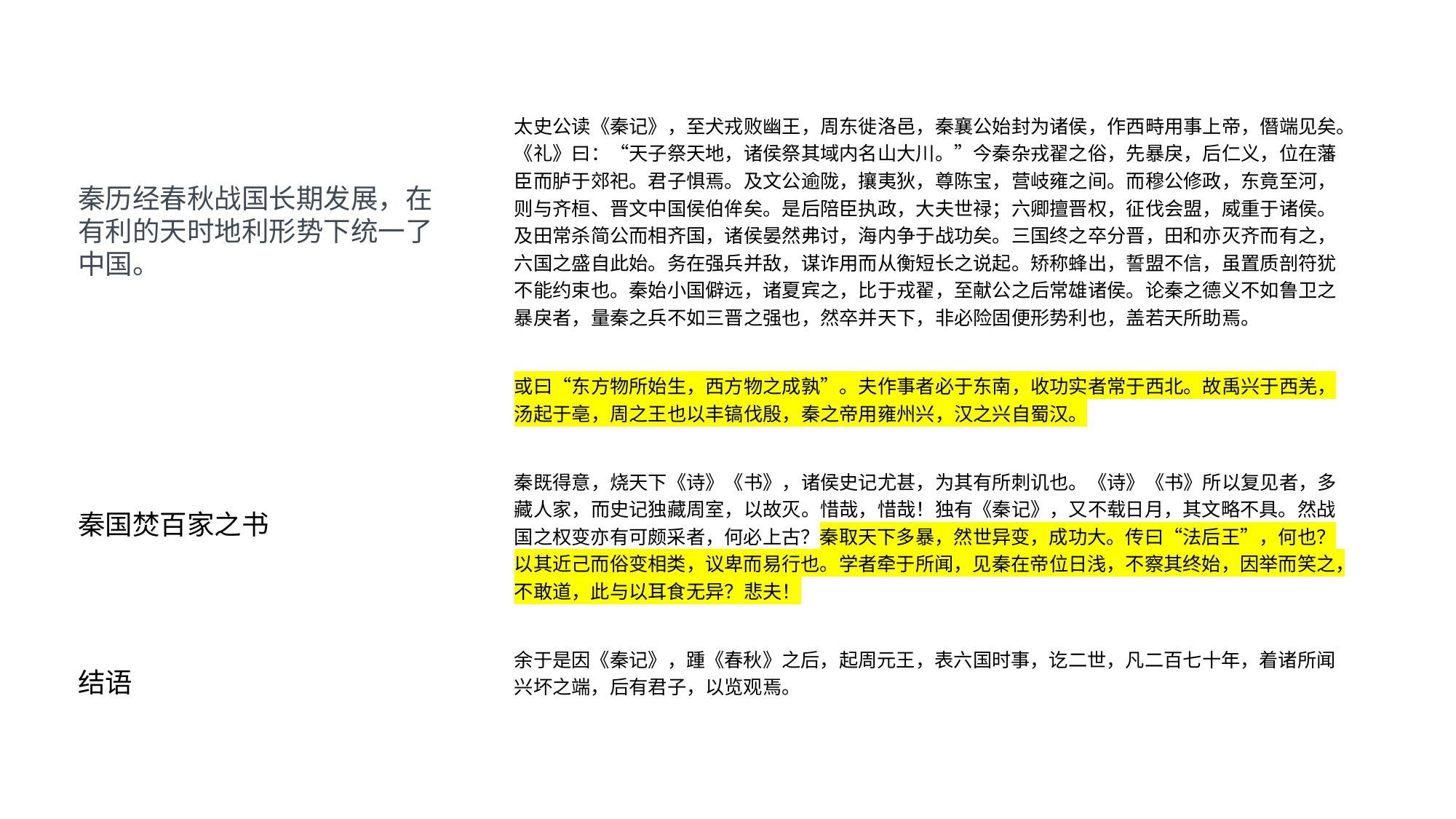

太史公读《秦记》，至犬戎败幽王，周东徙洛邑，秦襄公始封为诸侯，作西畤用事上帝，僭端见矣。《礼》曰：“天子祭天地，诸侯祭其域内名山大川。”今秦杂戎翟之俗，先暴戾，后仁义，位在藩臣而胪于郊祀。君子惧焉。及文公逾陇，攘夷狄，尊陈宝，营岐雍之间。而穆公修政，东竟至河，则与齐桓、晋文中国侯伯侔矣。是后陪臣执政，大夫世禄；六卿擅晋权，征伐会盟，威重于诸侯。及田常杀简公而相齐国，诸侯晏然弗讨，海内争于战功矣。三国终之卒分晋，田和亦灭齐而有之，六国之盛自此始。务在强兵并敌，谋诈用而从衡短长之说起。矫称蜂出，誓盟不信，虽置质剖符犹不能约束也。秦始小国僻远，诸夏宾之，比于戎翟，至献公之后常雄诸侯。论秦之德义不如鲁卫之暴戾者，量秦之兵不如三晋之强也，然卒并天下，非必险固便形势利也，盖若天所助焉。

或曰“东方物所始生，西方物之成孰”。夫作事者必于东南，收功实者常于西北。故禹兴于西羌，汤起于亳，周之王也以丰镐伐殷，秦之帝用雍州兴，汉之兴自蜀汉。

秦既得意，烧天下《诗》《书》，诸侯史记尤甚，为其有所刺讥也。《诗》《书》所以复见者，多藏人家，而史记独藏周室，以故灭。惜哉，惜哉！独有《秦记》，又不载日月，其文略不具。然战国之权变亦有可颇采者，何必上古？秦取天下多暴，然世异变，成功大。传曰“法后王”，何也？以其近己而俗变相类，议卑而易行也。学者牵于所闻，见秦在帝位日浅，不察其终始，因举而笑之，不敢道，此与以耳食无异？悲夫！

余于是因《秦记》，踵《春秋》之后，起周元王，表六国时事，讫二世，凡二百七十年，着诸所闻兴坏之端，后有君子，以览观焉。
秦历经春秋战国长期发展，在有利的天时地利形势下统一了中国。
秦国焚百家之书
结语